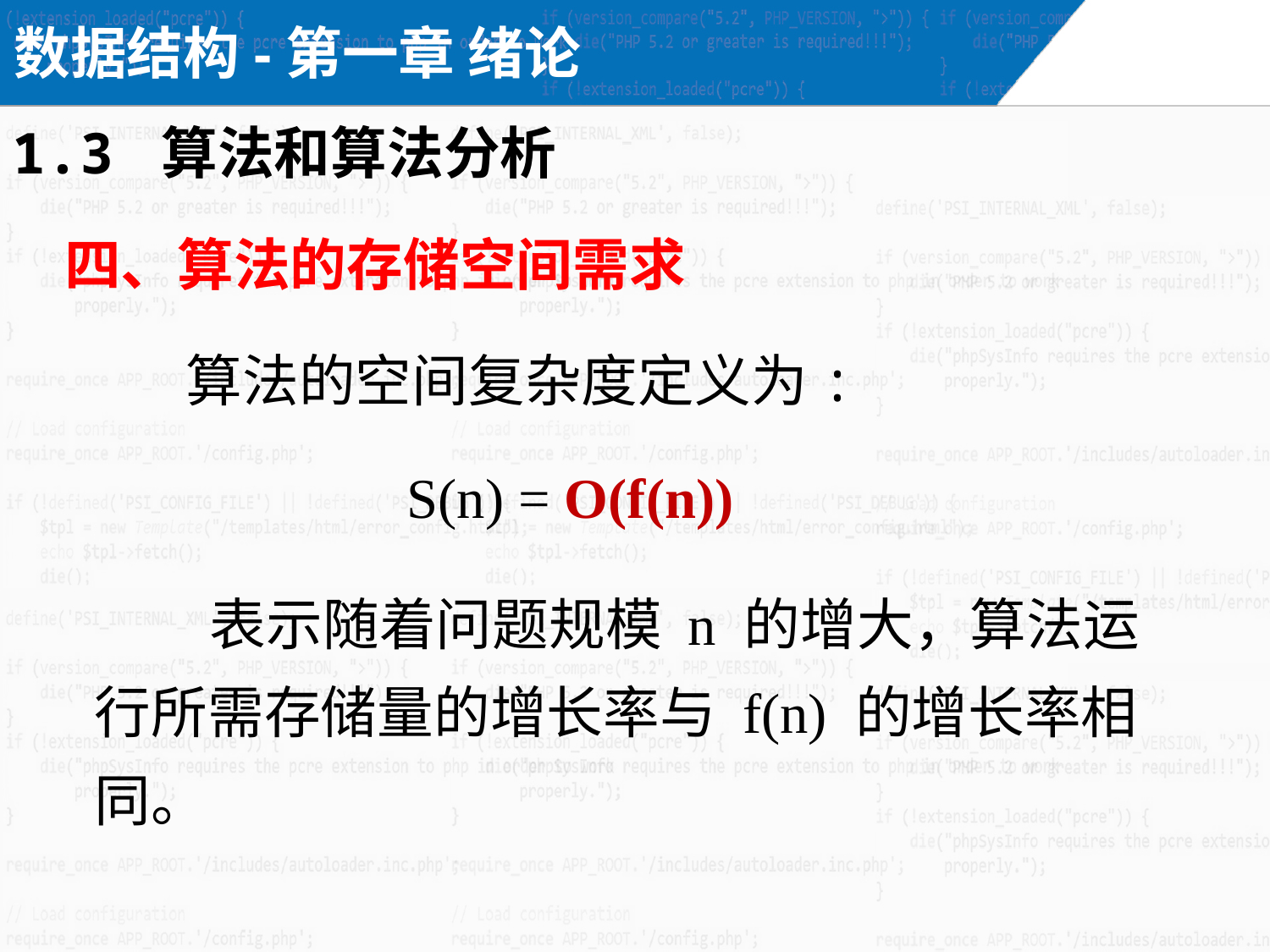

数据结构-第一章 绪论
1.3 算法和算法分析
四、算法的存储空间需求
算法的空间复杂度定义为:
S(n) = O(f(n))
        表示随着问题规模 n 的增大，算法运行所需存储量的增长率与 f(n) 的增长率相同。